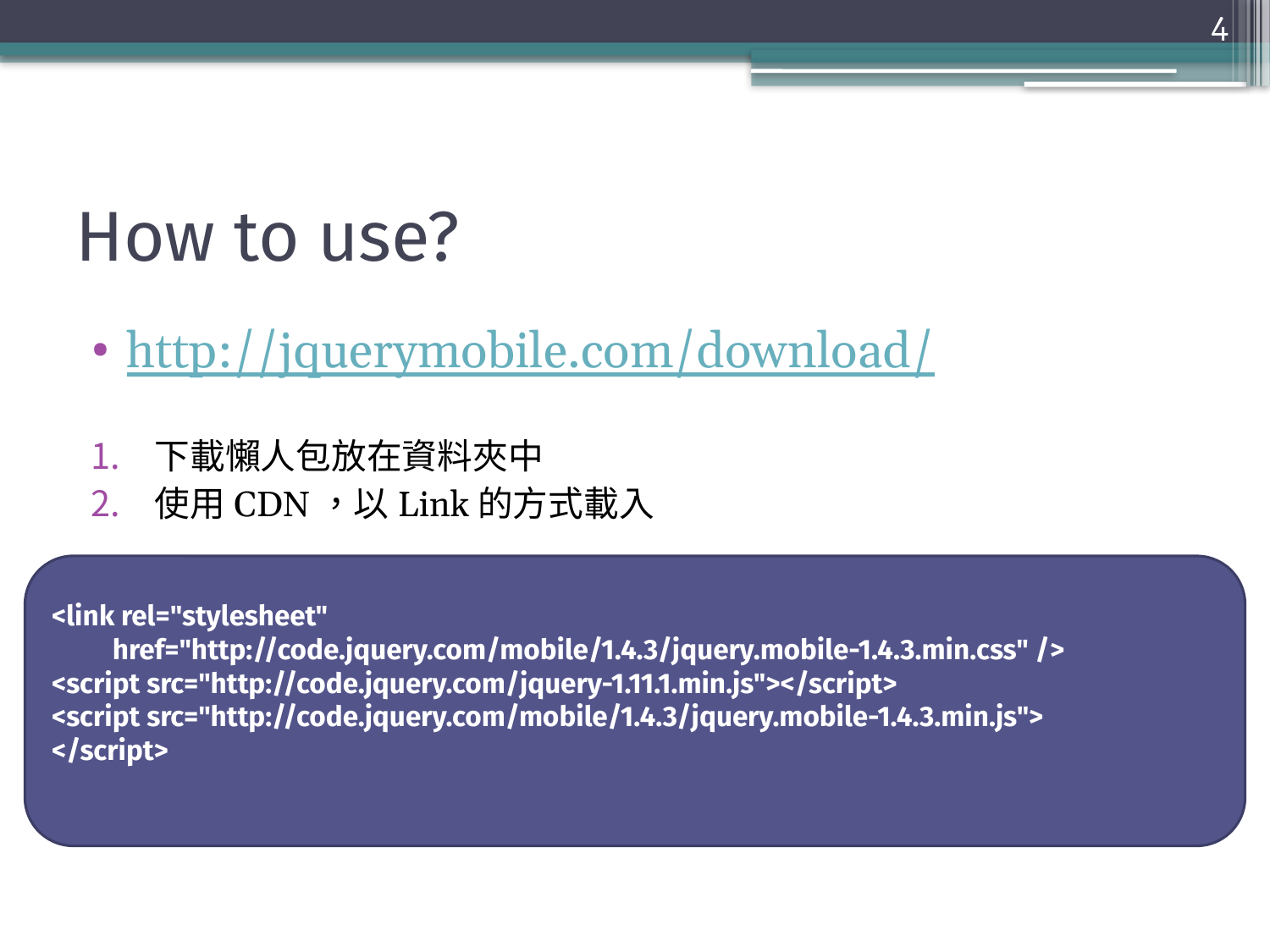

4
# How to use?
http://jquerymobile.com/download/

下載懶人包放在資料夾中
使用CDN，以Link的方式載入

<link rel="stylesheet"
         href="http://code.jquery.com/mobile/1.4.3/jquery.mobile-1.4.3.min.css" />
<script src="http://code.jquery.com/jquery-1.11.1.min.js"></script>
<script src="http://code.jquery.com/mobile/1.4.3/jquery.mobile-1.4.3.min.js">
</script>